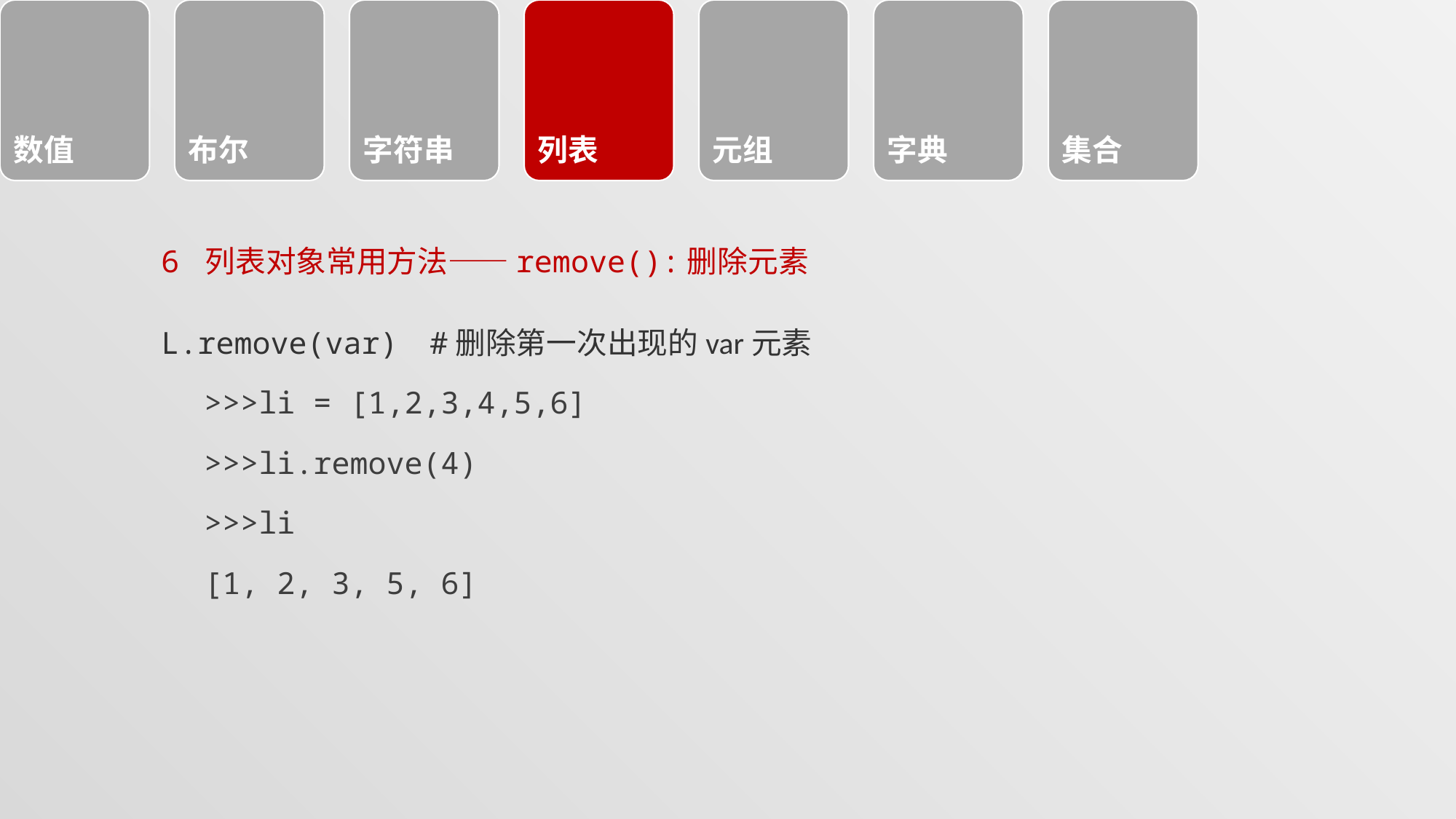

#
6 列表对象常用方法——remove():删除元素
L.remove(var)   #删除第一次出现的var元素
>>>li = [1,2,3,4,5,6]
>>>li.remove(4)
>>>li
[1, 2, 3, 5, 6]